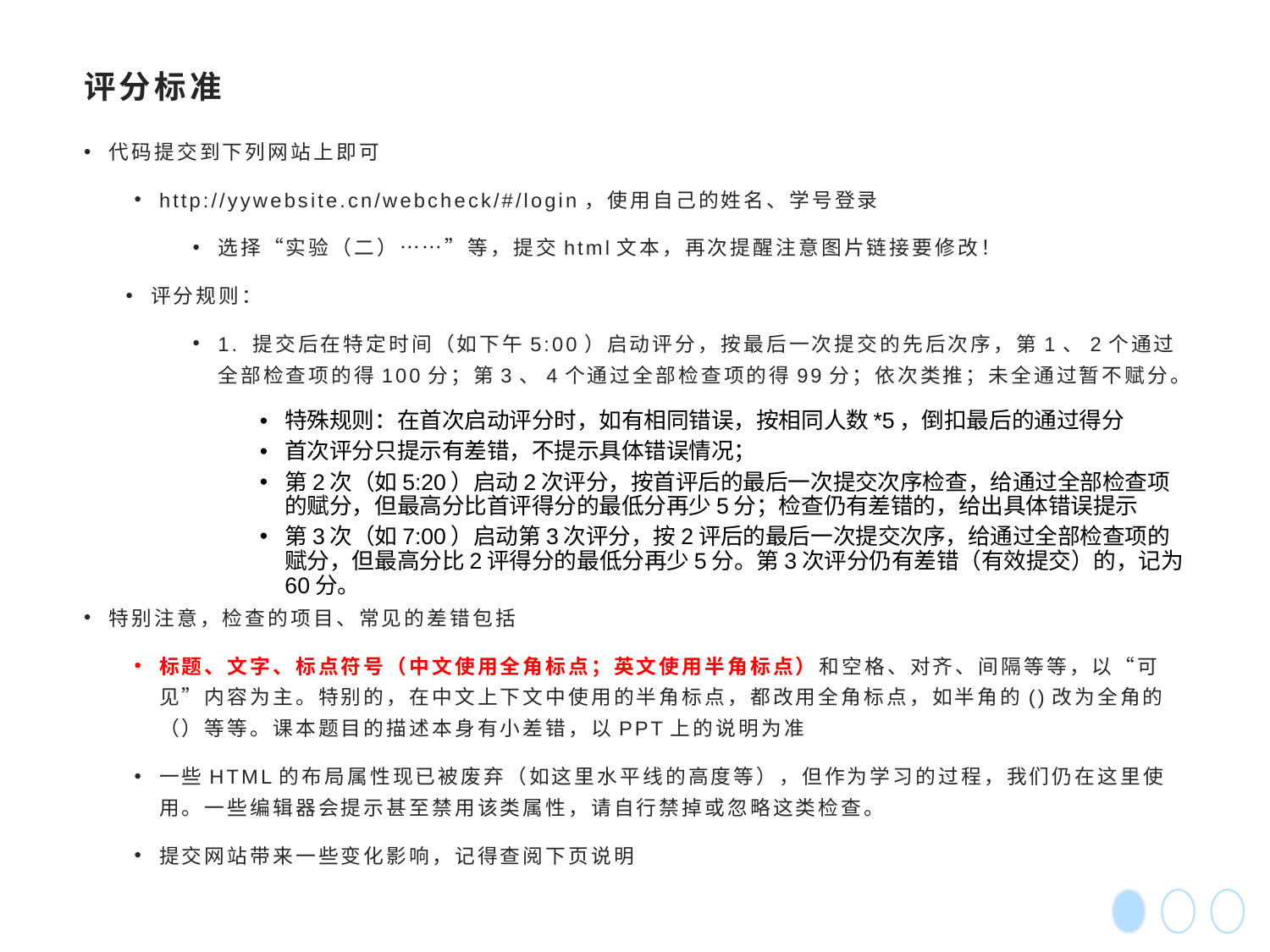

# 评分标准
代码提交到下列网站上即可
http://yywebsite.cn/webcheck/#/login，使用自己的姓名、学号登录
选择“实验（二）……”等，提交html文本，再次提醒注意图片链接要修改！
评分规则：
1. 提交后在特定时间（如下午5:00）启动评分，按最后一次提交的先后次序，第1、2个通过全部检查项的得100分；第3、4个通过全部检查项的得99分；依次类推；未全通过暂不赋分。
特殊规则：在首次启动评分时，如有相同错误，按相同人数*5，倒扣最后的通过得分
首次评分只提示有差错，不提示具体错误情况；
第2次（如5:20）启动2次评分，按首评后的最后一次提交次序检查，给通过全部检查项的赋分，但最高分比首评得分的最低分再少5分；检查仍有差错的，给出具体错误提示
第3次（如7:00）启动第3次评分，按2评后的最后一次提交次序，给通过全部检查项的赋分，但最高分比2评得分的最低分再少5分。第3次评分仍有差错（有效提交）的，记为60分。
特别注意，检查的项目、常见的差错包括
标题、文字、标点符号（中文使用全角标点；英文使用半角标点）和空格、对齐、间隔等等，以“可见”内容为主。特别的，在中文上下文中使用的半角标点，都改用全角标点，如半角的()改为全角的（）等等。课本题目的描述本身有小差错，以PPT上的说明为准
一些HTML的布局属性现已被废弃（如这里水平线的高度等），但作为学习的过程，我们仍在这里使用。一些编辑器会提示甚至禁用该类属性，请自行禁掉或忽略这类检查。
提交网站带来一些变化影响，记得查阅下页说明